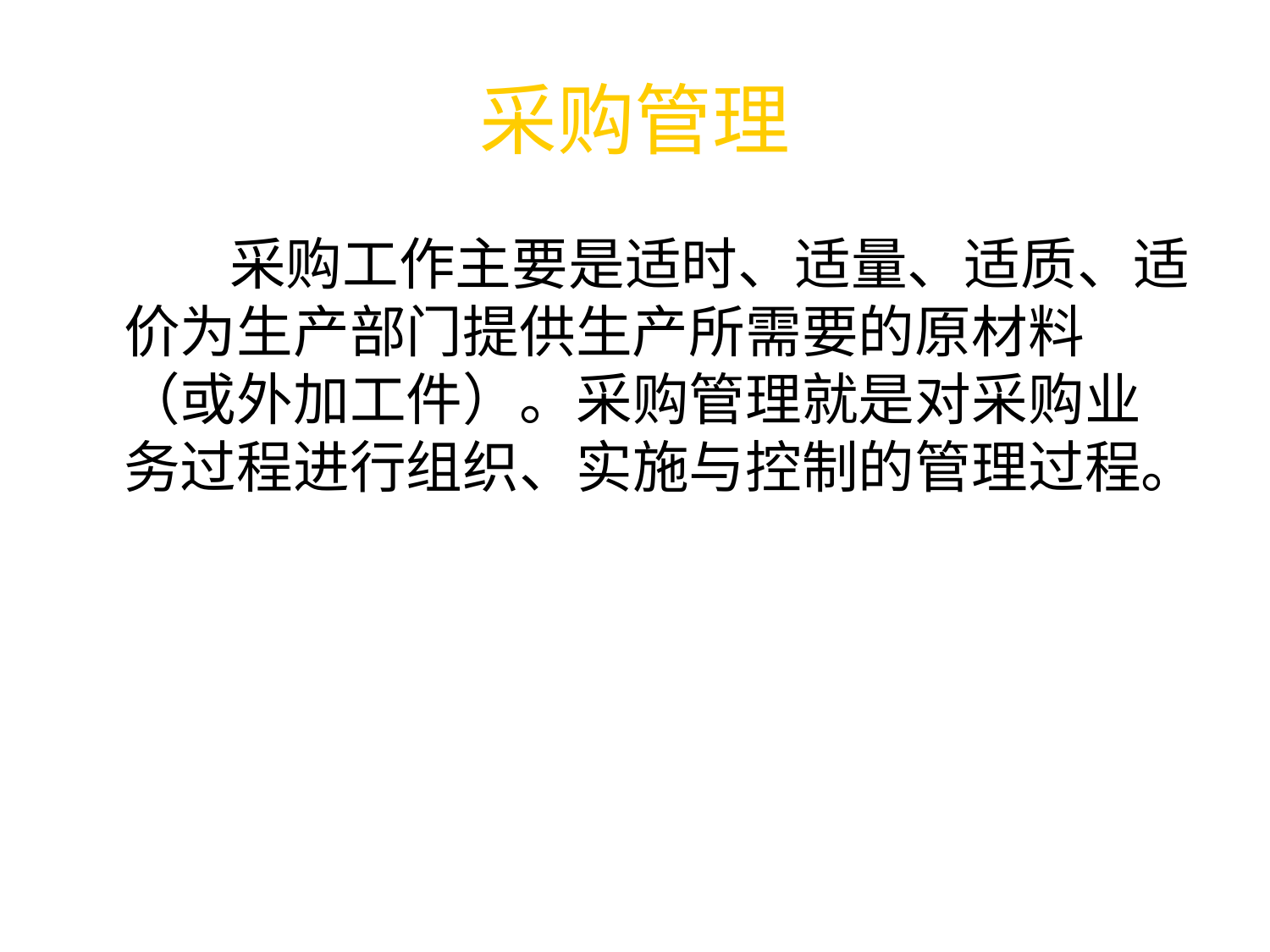

# 采购管理
           采购工作主要是适时、适量、适质、适价为生产部门提供生产所需要的原材料（或外加工件）。采购管理就是对采购业务过程进行组织、实施与控制的管理过程。